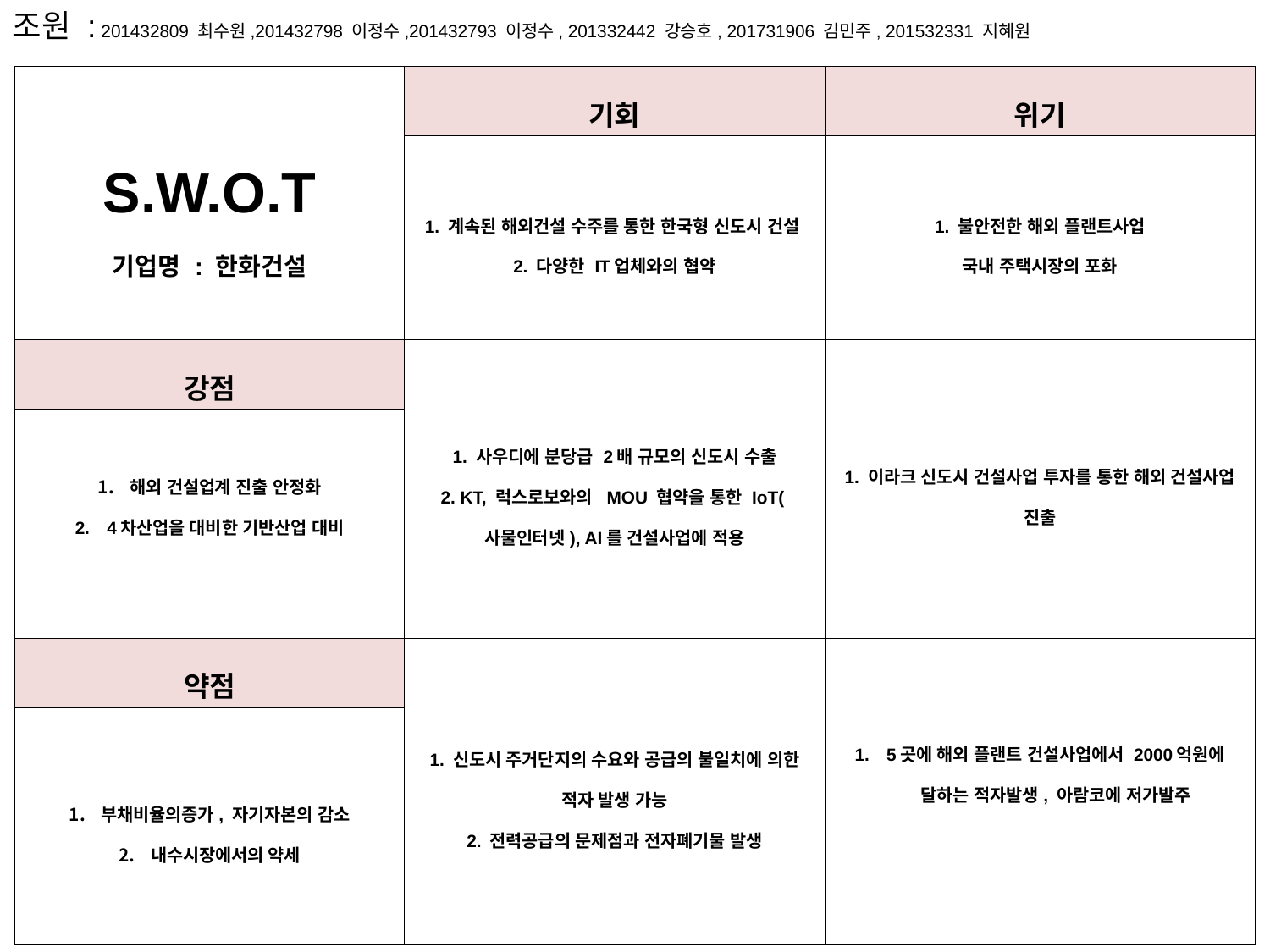

조원 : 201432809 최수원,201432798 이정수,201432793 이정수, 201332442 강승호, 201731906 김민주, 201532331 지혜원
| S.W.O.T 기업명 : 한화건설 | 기회 | 위기 |
| --- | --- | --- |
|  | 1. 계속된 해외건설 수주를 통한 한국형 신도시 건설 2. 다양한 IT업체와의 협약 | 1. 불안전한 해외 플랜트사업 국내 주택시장의 포화 |
| 강점 | 1. 사우디에 분당급 2배 규모의 신도시 수출 2. KT, 럭스로보와의 MOU 협약을 통한 IoT(사물인터넷), AI를 건설사업에 적용 | 1. 이라크 신도시 건설사업 투자를 통한 해외 건설사업 진출 |
| 해외 건설업계 진출 안정화 4차산업을 대비한 기반산업 대비 |  |  |
| 약점 | 1. 신도시 주거단지의 수요와 공급의 불일치에 의한 적자 발생 가능 2. 전력공급의 문제점과 전자폐기물 발생 | 5곳에 해외 플랜트 건설사업에서 2000억원에 달하는 적자발생, 아람코에 저가발주 |
| 부채비율의증가, 자기자본의 감소 내수시장에서의 약세 |  |  |